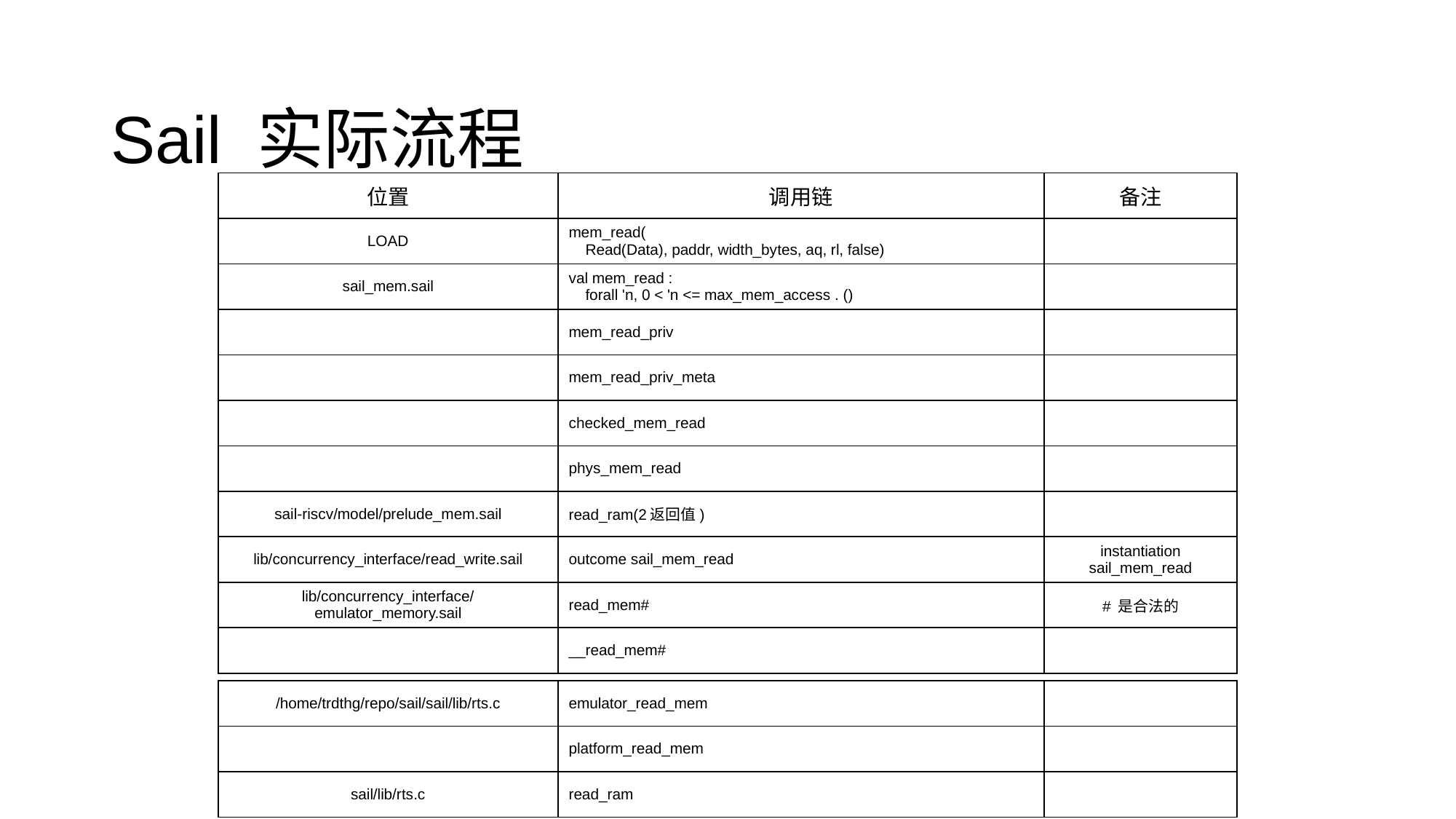

# Sail 实际流程
| 位置 | 调用链 | 备注 |
| --- | --- | --- |
| LOAD | mem\_read( Read(Data), paddr, width\_bytes, aq, rl, false) |  |
| --- | --- | --- |
| sail\_mem.sail | val mem\_read : forall 'n, 0 < 'n <= max\_mem\_access . () |  |
|  | mem\_read\_priv |  |
|  | mem\_read\_priv\_meta |  |
|  | checked\_mem\_read |  |
|  | phys\_mem\_read |  |
| sail-riscv/model/prelude\_mem.sail | read\_ram(2返回值) |  |
| lib/concurrency\_interface/read\_write.sail | outcome sail\_mem\_read | instantiation sail\_mem\_read |
| lib/concurrency\_interface/emulator\_memory.sail | read\_mem# | # 是合法的 |
|  | \_\_read\_mem# |  |
| /home/trdthg/repo/sail/sail/lib/rts.c | emulator\_read\_mem |  |
| --- | --- | --- |
|  | platform\_read\_mem |  |
| sail/lib/rts.c | read\_ram |  |